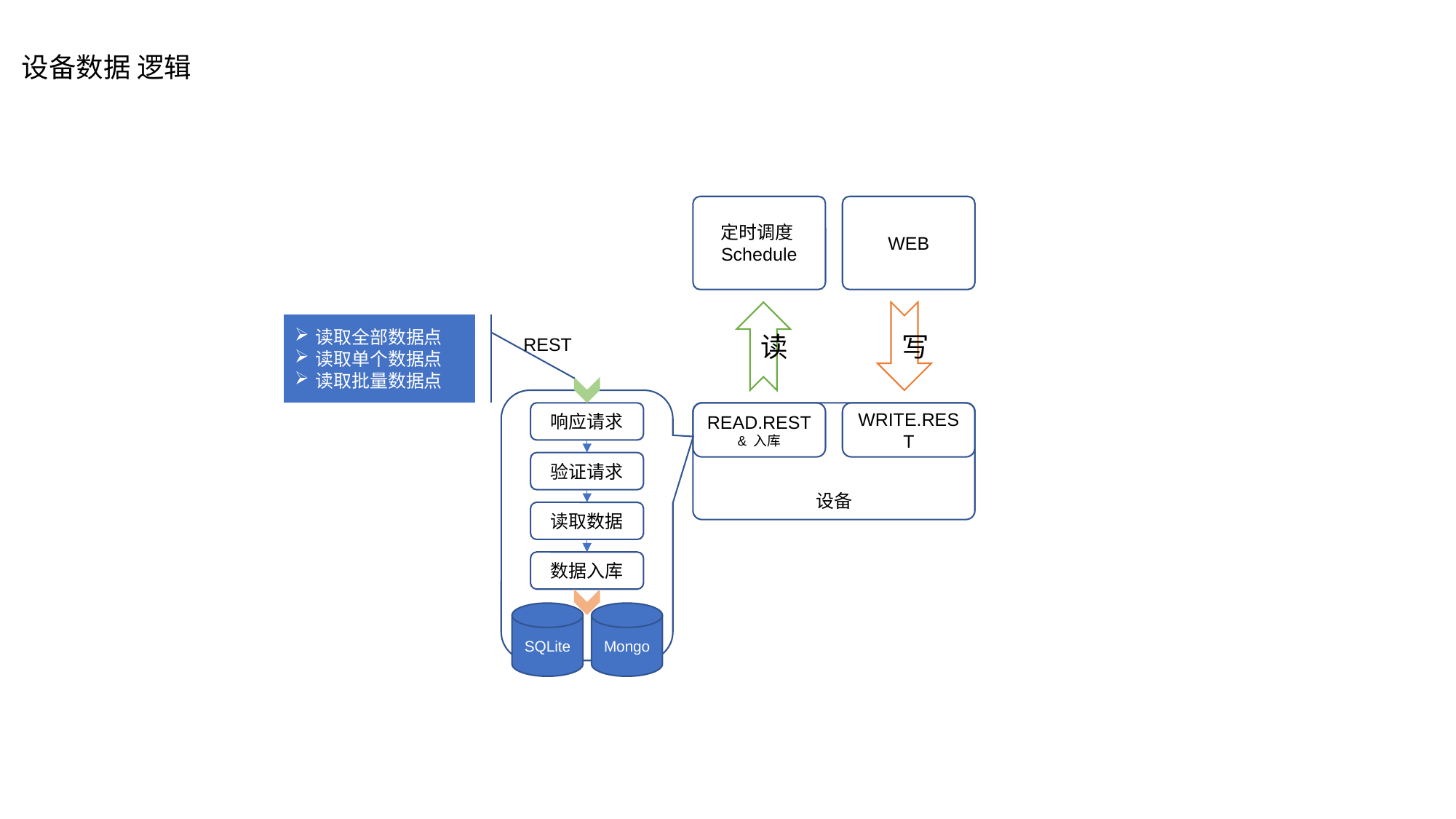

设备数据 逻辑
定时调度Schedule
WEB
读
写
设备
READ.REST
& 入库
WRITE.REST

响应请求
验证请求
读取数据
数据入库
读取全部数据点
读取单个数据点
读取批量数据点
REST

SQLite
Mongo